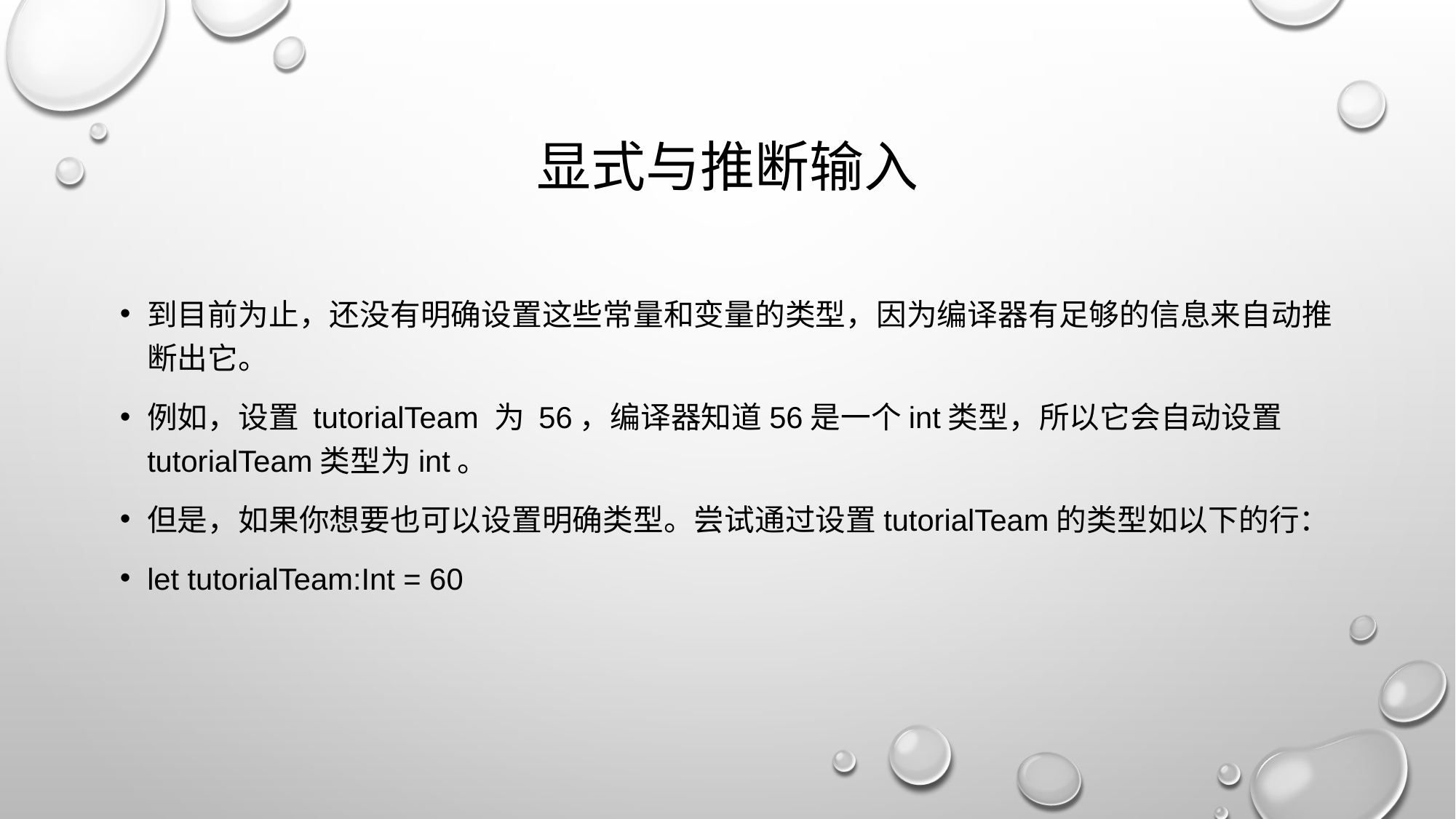

# 显式与推断输入
到目前为止，还没有明确设置这些常量和变量的类型，因为编译器有足够的信息来自动推断出它。
例如，设置 tutorialTeam 为 56，编译器知道56是一个int类型，所以它会自动设置tutorialTeam类型为int。
但是，如果你想要也可以设置明确类型。尝试通过设置tutorialTeam的类型如以下的行：
let tutorialTeam:Int = 60